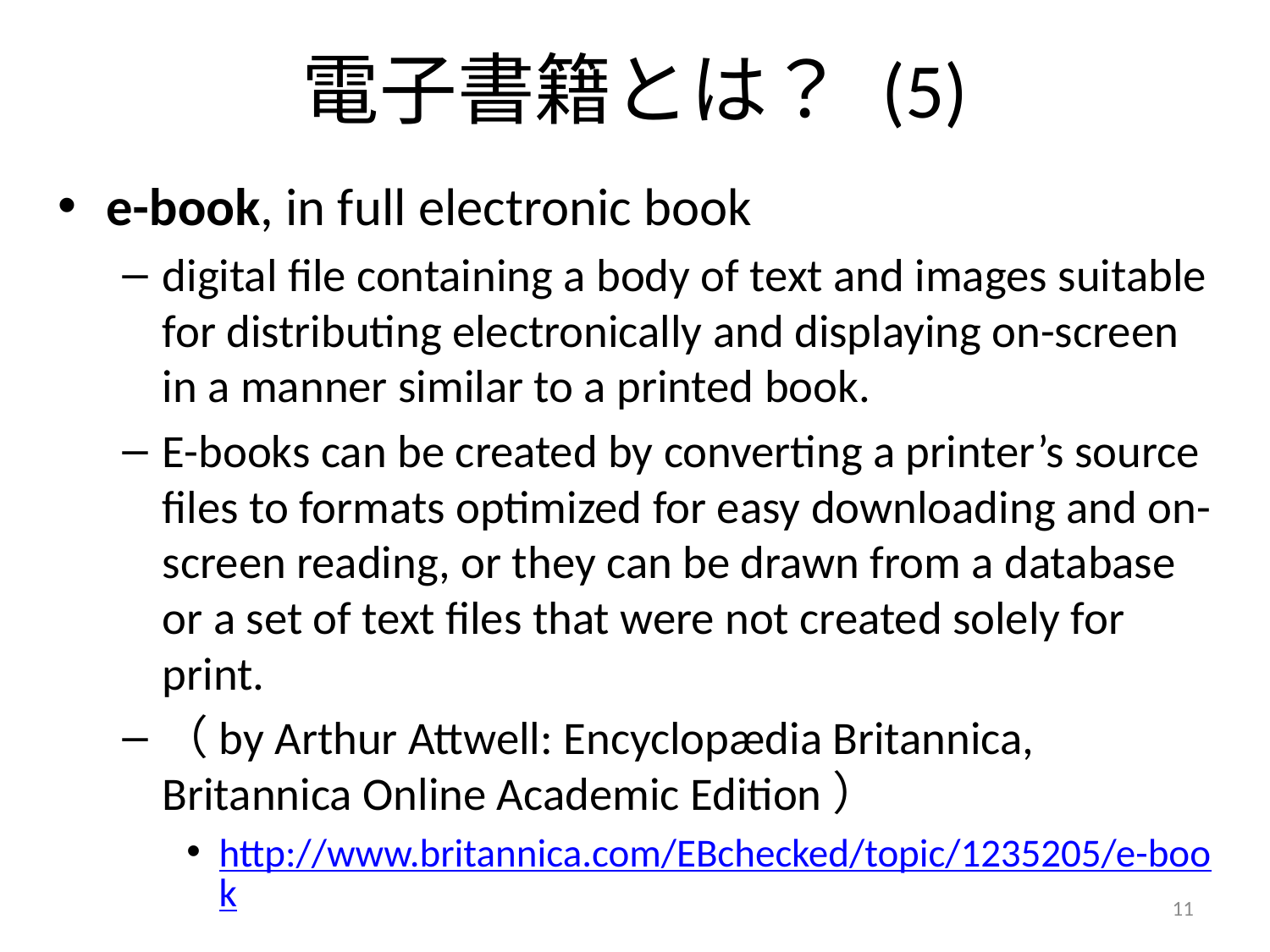

# 電子書籍とは？ (5)
e-book, in full electronic book
digital file containing a body of text and images suitable for distributing electronically and displaying on-screen in a manner similar to a printed book.
E-books can be created by converting a printer’s source files to formats optimized for easy downloading and on-screen reading, or they can be drawn from a database or a set of text files that were not created solely for print.
（by Arthur Attwell: Encyclopædia Britannica, Britannica Online Academic Edition）
http://www.britannica.com/EBchecked/topic/1235205/e-book
11